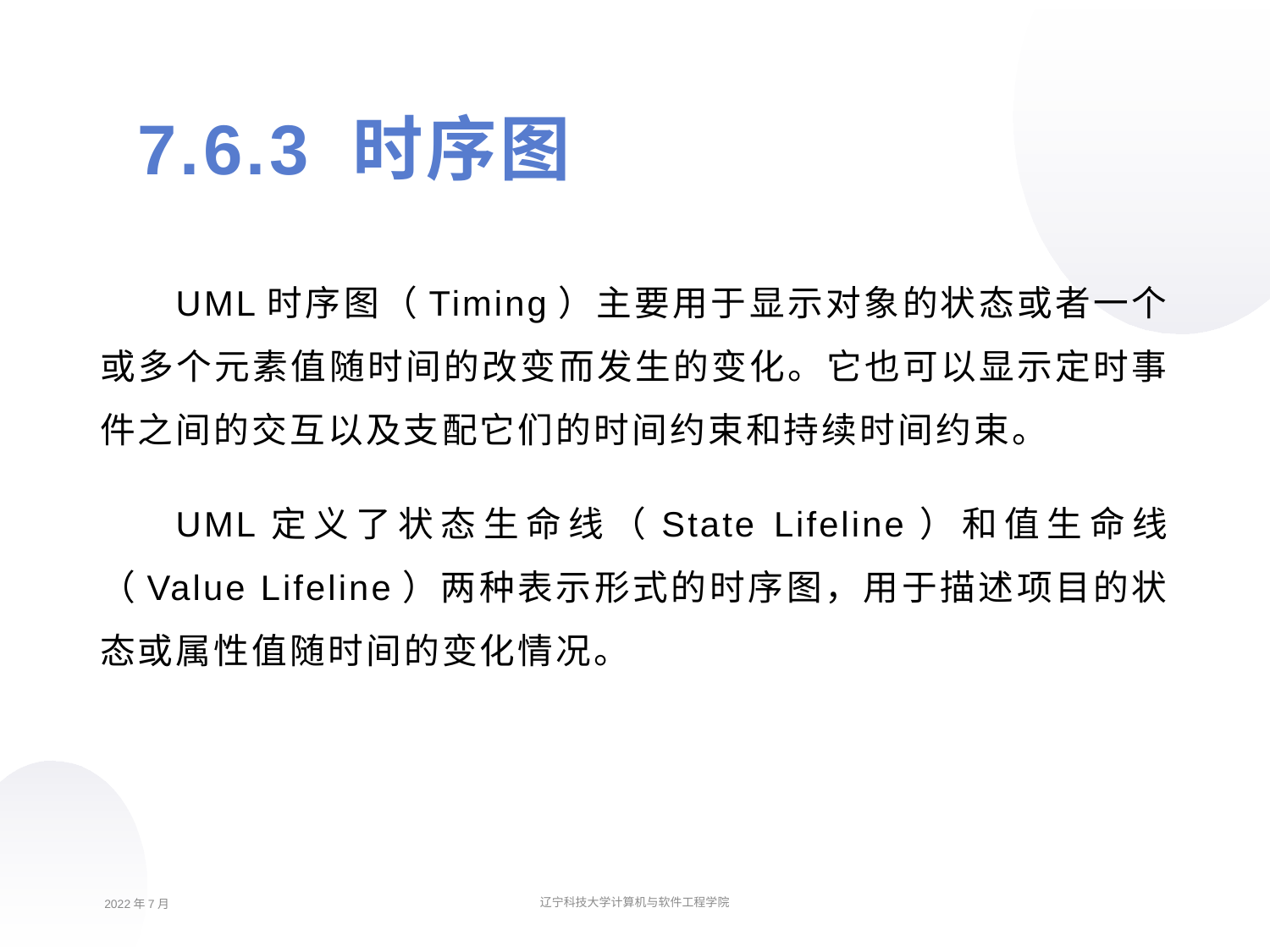

7.6.3 时序图
UML时序图（Timing）主要用于显示对象的状态或者一个或多个元素值随时间的改变而发生的变化。它也可以显示定时事件之间的交互以及支配它们的时间约束和持续时间约束。
UML定义了状态生命线（State Lifeline）和值生命线（Value Lifeline）两种表示形式的时序图，用于描述项目的状态或属性值随时间的变化情况。

2022年7月
辽宁科技大学计算机与软件工程学院
133